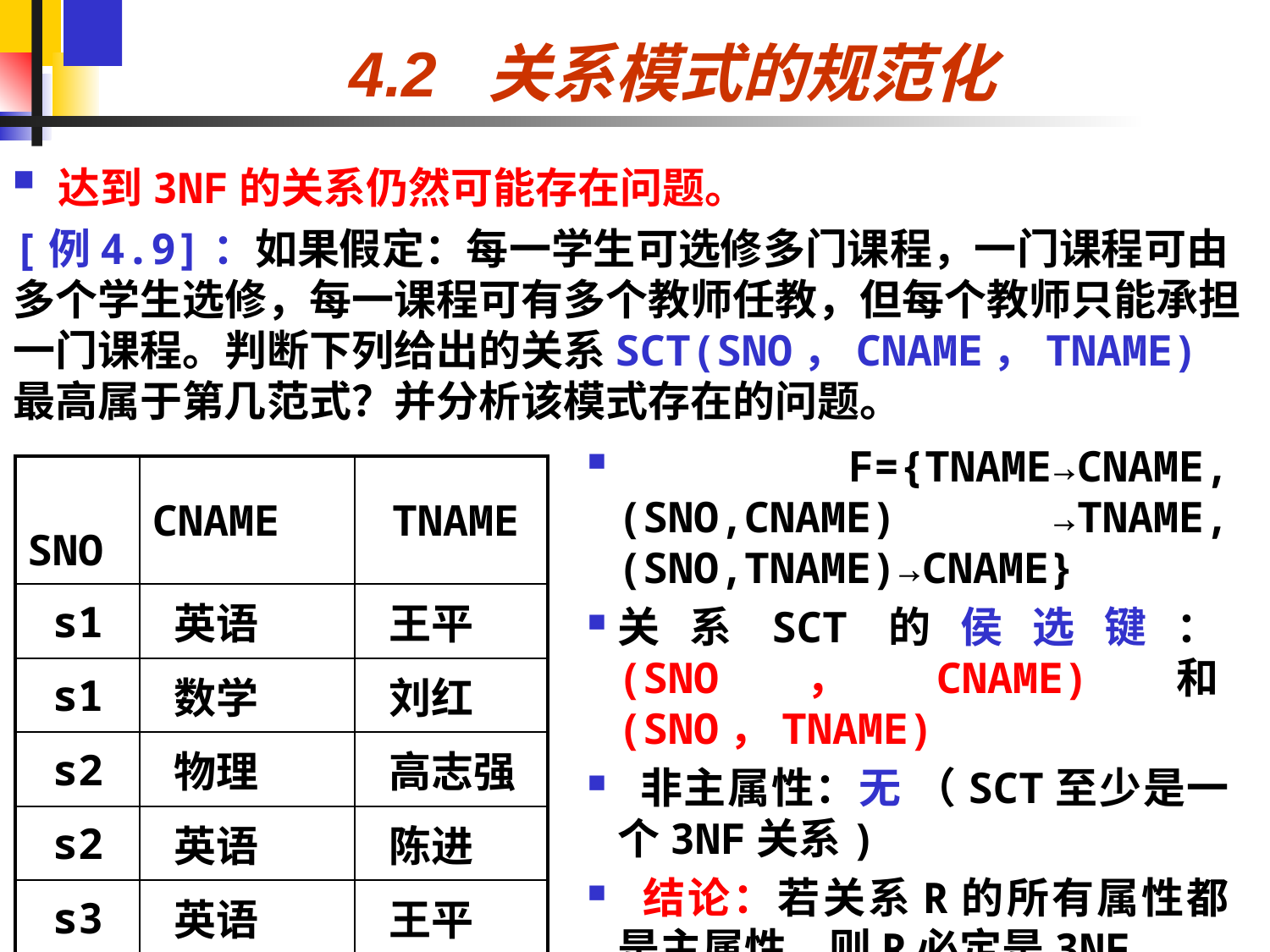

# 4.2  关系模式的规范化
 达到3NF的关系仍然可能存在问题。
[例4.9]：如果假定：每一学生可选修多门课程，一门课程可由多个学生选修，每一课程可有多个教师任教，但每个教师只能承担一门课程。判断下列给出的关系SCT(SNO，CNAME，TNAME) 最高属于第几范式？并分析该模式存在的问题。

 F={TNAME→CNAME,(SNO,CNAME) →TNAME,(SNO,TNAME)→CNAME}
关系SCT的侯选键：(SNO，CNAME)和(SNO，TNAME)
 非主属性：无 （SCT至少是一个3NF关系)
 结论：若关系R的所有属性都是主属性，则R必定是3NF。

| SNO | CNAME | TNAME |
| --- | --- | --- |
| s1 | 英语 | 王平 |
| s1 | 数学 | 刘红 |
| s2 | 物理 | 高志强 |
| s2 | 英语 | 陈进 |
| s3 | 英语 | 王平 |